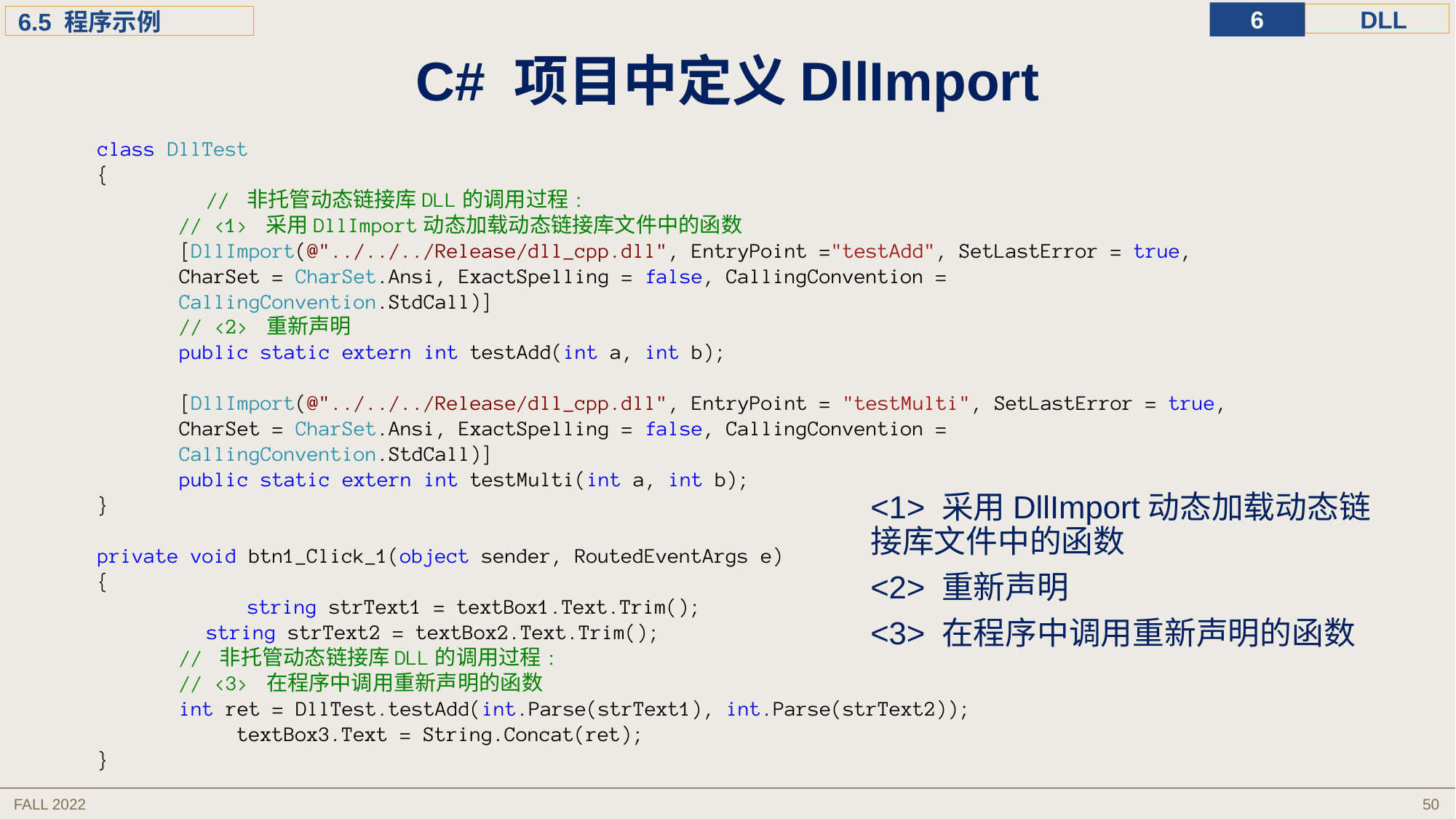

C# 项目中定义DllImport
class DllTest
{
	// 非托管动态链接库DLL的调用过程:
       // <1> 采用DllImport动态加载动态链接库文件中的函数
[DllImport(@"../../../Release/dll_cpp.dll", EntryPoint ="testAdd", SetLastError = true, CharSet = CharSet.Ansi, ExactSpelling = false, CallingConvention = CallingConvention.StdCall)]
// <2> 重新声明
public static extern int testAdd(int a, int b);

[DllImport(@"../../../Release/dll_cpp.dll", EntryPoint = "testMulti", SetLastError = true, CharSet = CharSet.Ansi, ExactSpelling = false, CallingConvention = CallingConvention.StdCall)]
public static extern int testMulti(int a, int b);
}

private void btn1_Click_1(object sender, RoutedEventArgs e)
{
	string strText1 = textBox1.Text.Trim();
	string strText2 = textBox2.Text.Trim();
// 非托管动态链接库DLL的调用过程:
// <3> 在程序中调用重新声明的函数
int ret = DllTest.testAdd(int.Parse(strText1), int.Parse(strText2));
            textBox3.Text = String.Concat(ret);
}

<1> 采用DllImport动态加载动态链接库文件中的函数
<2> 重新声明
<3> 在程序中调用重新声明的函数